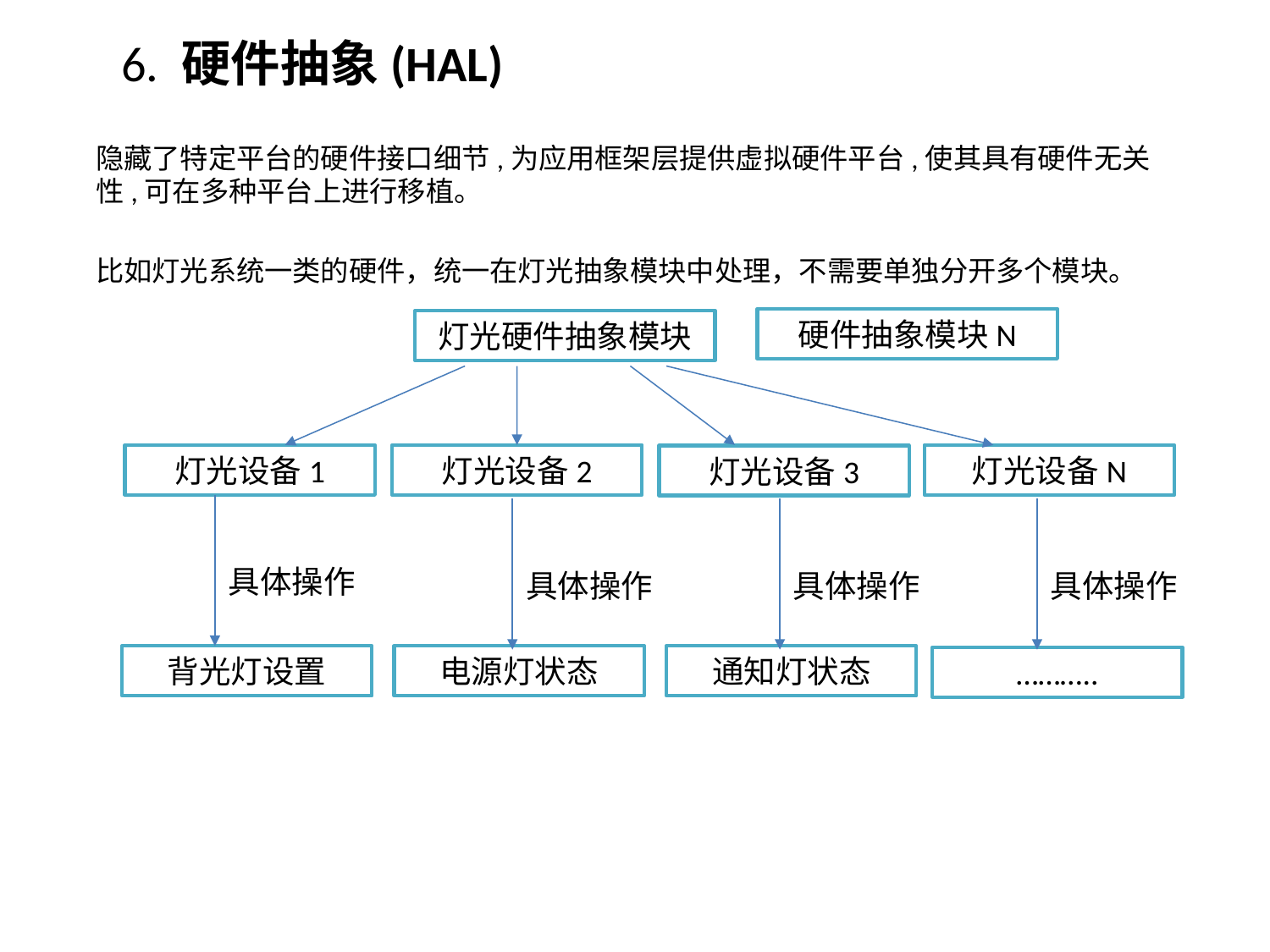

6. 硬件抽象(HAL)
隐藏了特定平台的硬件接口细节,为应用框架层提供虚拟硬件平台,使其具有硬件无关性,可在多种平台上进行移植。

比如灯光系统一类的硬件，统一在灯光抽象模块中处理，不需要单独分开多个模块。

硬件抽象模块N
灯光硬件抽象模块
灯光设备1
灯光设备2
灯光设备N
灯光设备3
具体操作
具体操作
具体操作
具体操作
背光灯设置
电源灯状态
通知灯状态
………..